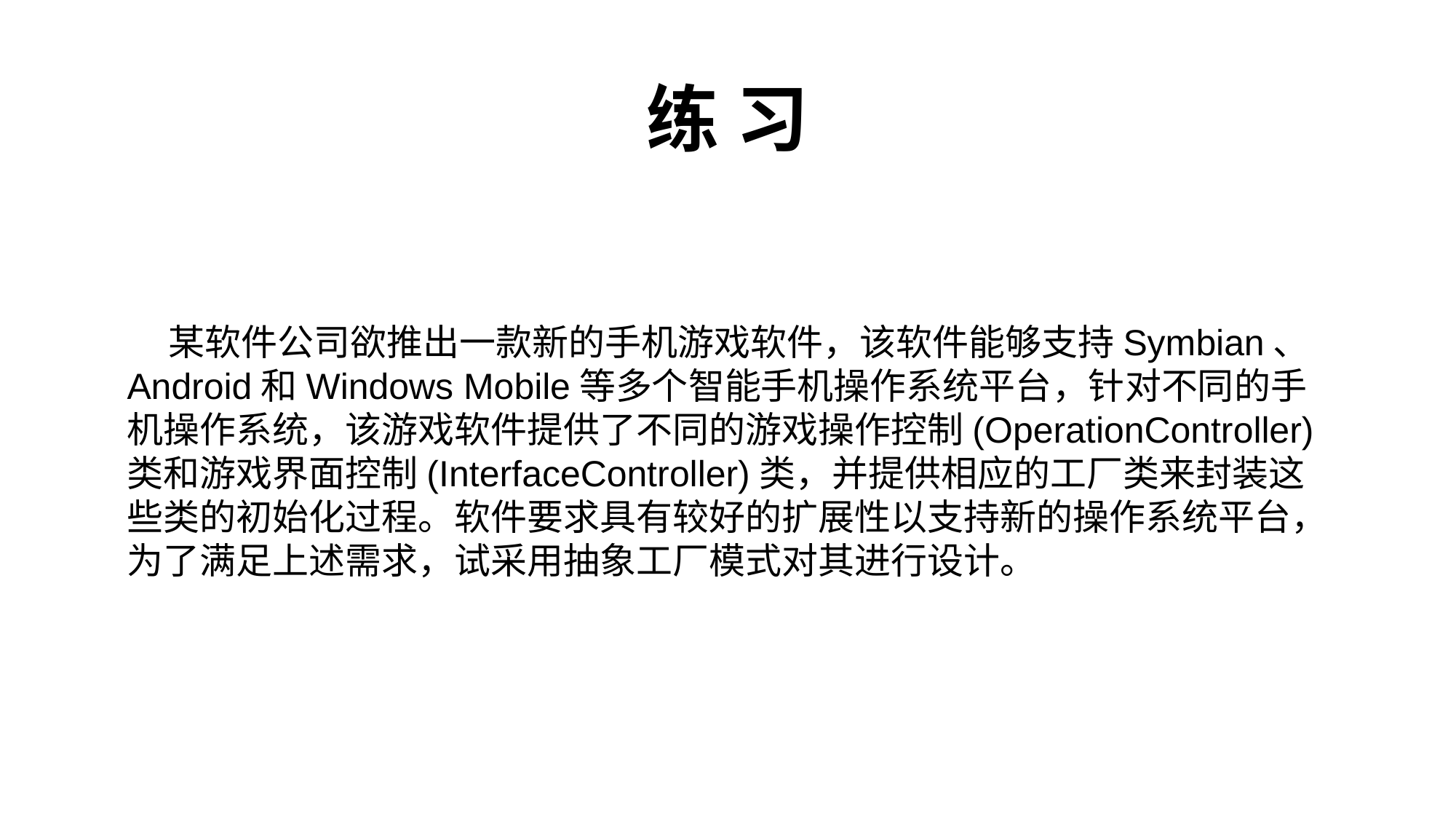

# 练 习
    某软件公司欲推出一款新的手机游戏软件，该软件能够支持Symbian、Android和Windows Mobile等多个智能手机操作系统平台，针对不同的手机操作系统，该游戏软件提供了不同的游戏操作控制(OperationController)类和游戏界面控制(InterfaceController)类，并提供相应的工厂类来封装这些类的初始化过程。软件要求具有较好的扩展性以支持新的操作系统平台，为了满足上述需求，试采用抽象工厂模式对其进行设计。